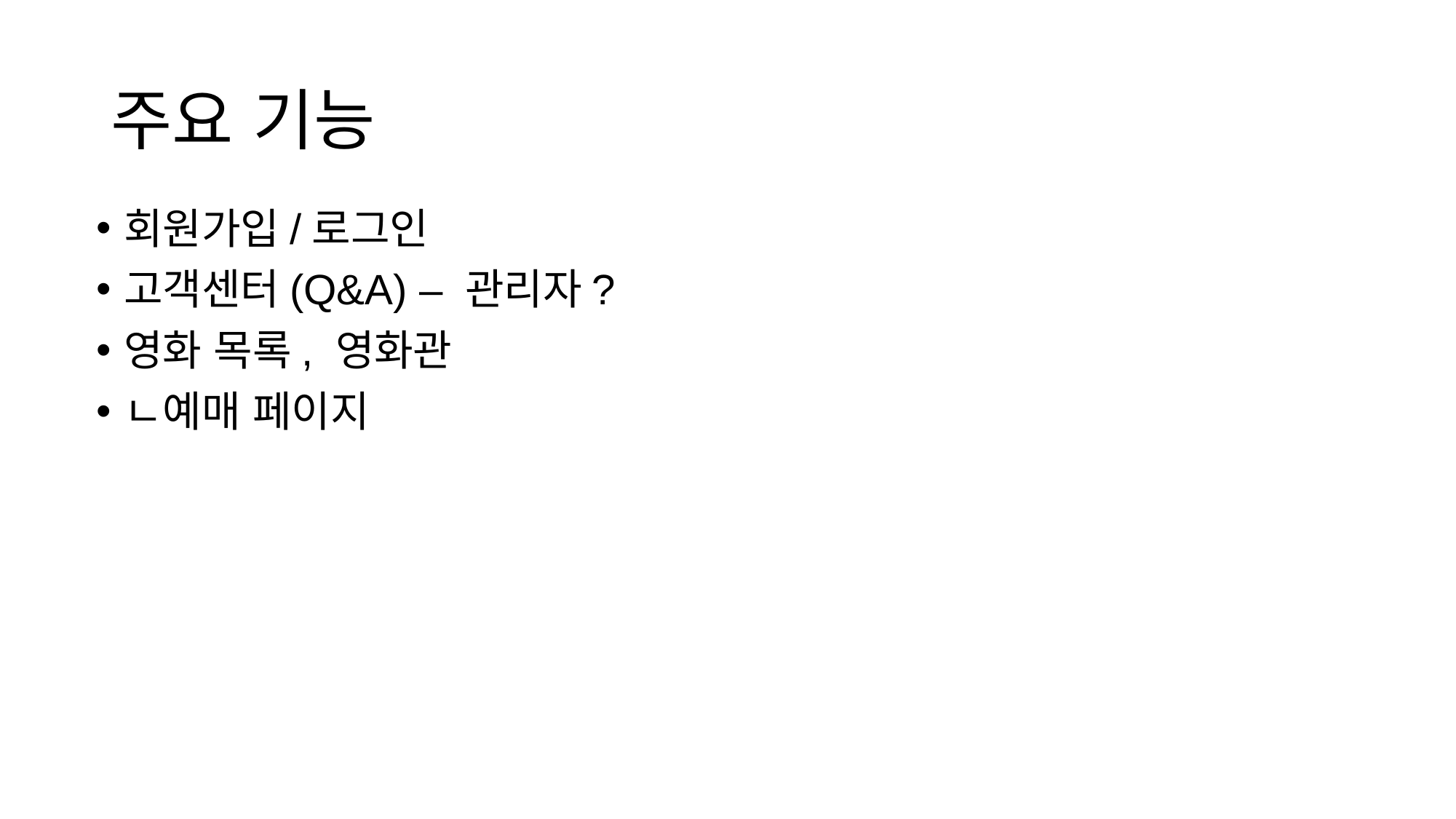

# 주요 기능
회원가입/로그인
고객센터(Q&A) – 관리자?
영화 목록, 영화관
ㄴ예매 페이지